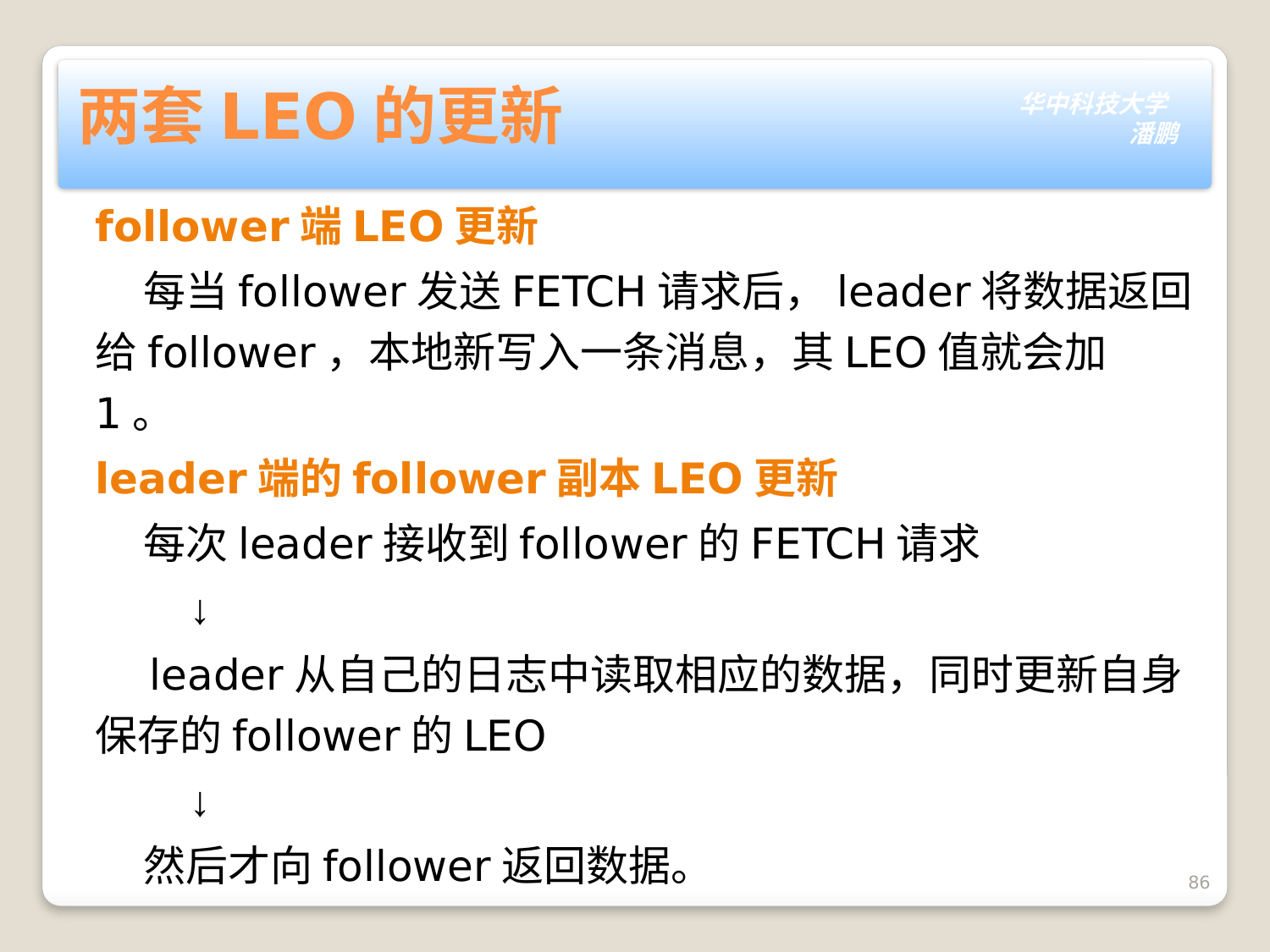

# 两套LEO的更新
follower端LEO更新
    每当follower发送FETCH请求后，leader将数据返回给follower，本地新写入一条消息，其LEO值就会加1。
leader端的follower副本LEO更新
    每次leader接收到follower的FETCH请求
        ↓
    leader从自己的日志中读取相应的数据，同时更新自身保存的follower的LEO
        ↓
    然后才向follower返回数据。

86